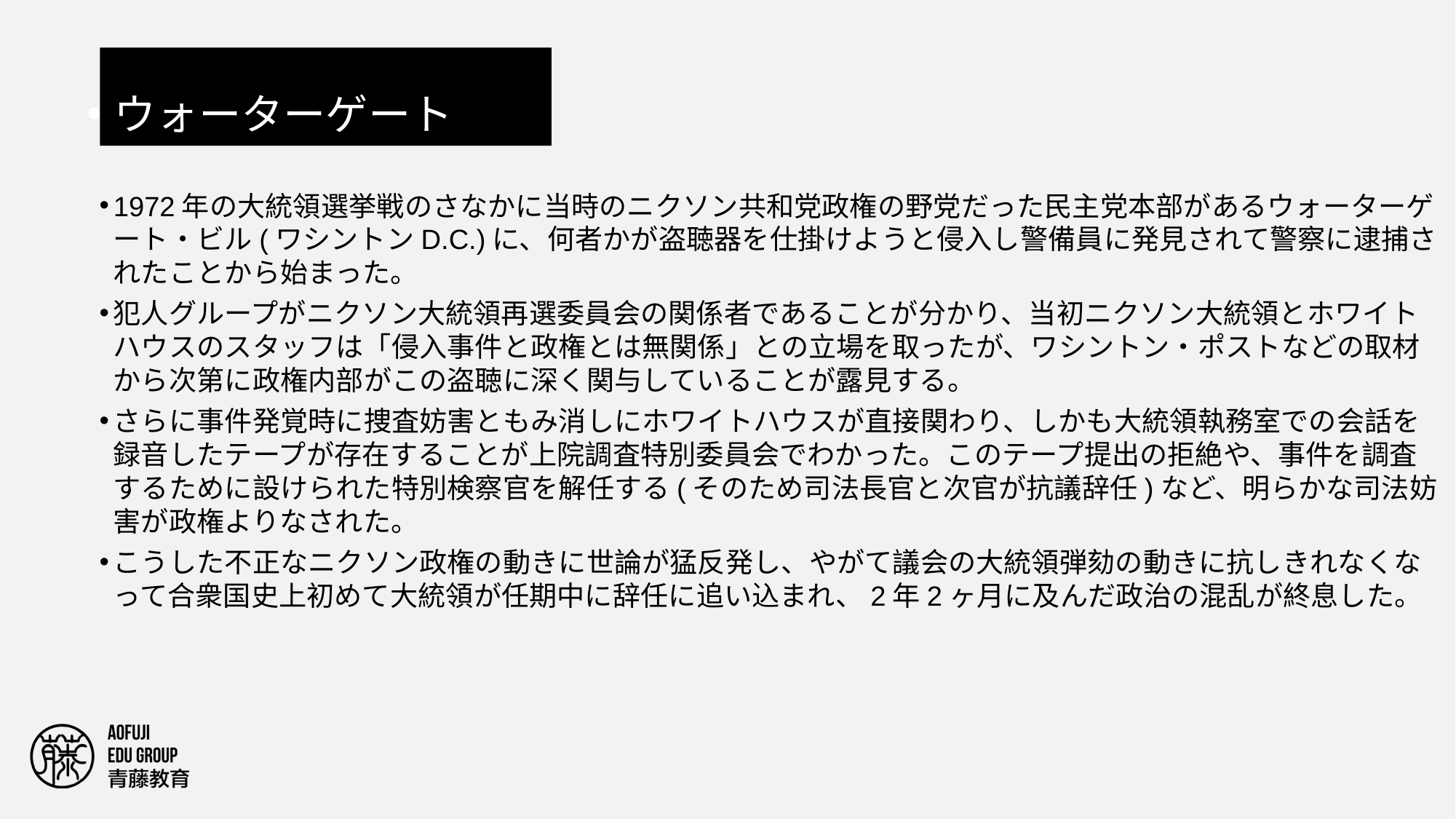

#

ウォーターゲート
1972年の大統領選挙戦のさなかに当時のニクソン共和党政権の野党だった民主党本部があるウォーターゲート・ビル(ワシントンD.C.)に、何者かが盗聴器を仕掛けようと侵入し警備員に発見されて警察に逮捕されたことから始まった。
犯人グループがニクソン大統領再選委員会の関係者であることが分かり、当初ニクソン大統領とホワイト ハウスのスタッフは「侵入事件と政権とは無関係」との立場を取ったが、ワシントン・ポストなどの取材から次第に政権内部がこの盗聴に深く関与していることが露見する。
さらに事件発覚時に捜査妨害ともみ消しにホワイトハウスが直接関わり、しかも大統領執務室での会話を録音したテープが存在することが上院調査特別委員会でわかった。このテープ提出の拒絶や、事件を調査するために設けられた特別検察官を解任する(そのため司法長官と次官が抗議辞任)など、明らかな司法妨害が政権よりなされた。
こうした不正なニクソン政権の動きに世論が猛反発し、やがて議会の大統領弾劾の動きに抗しきれなくなって合衆国史上初めて大統領が任期中に辞任に追い込まれ、2年2ヶ月に及んだ政治の混乱が終息した。